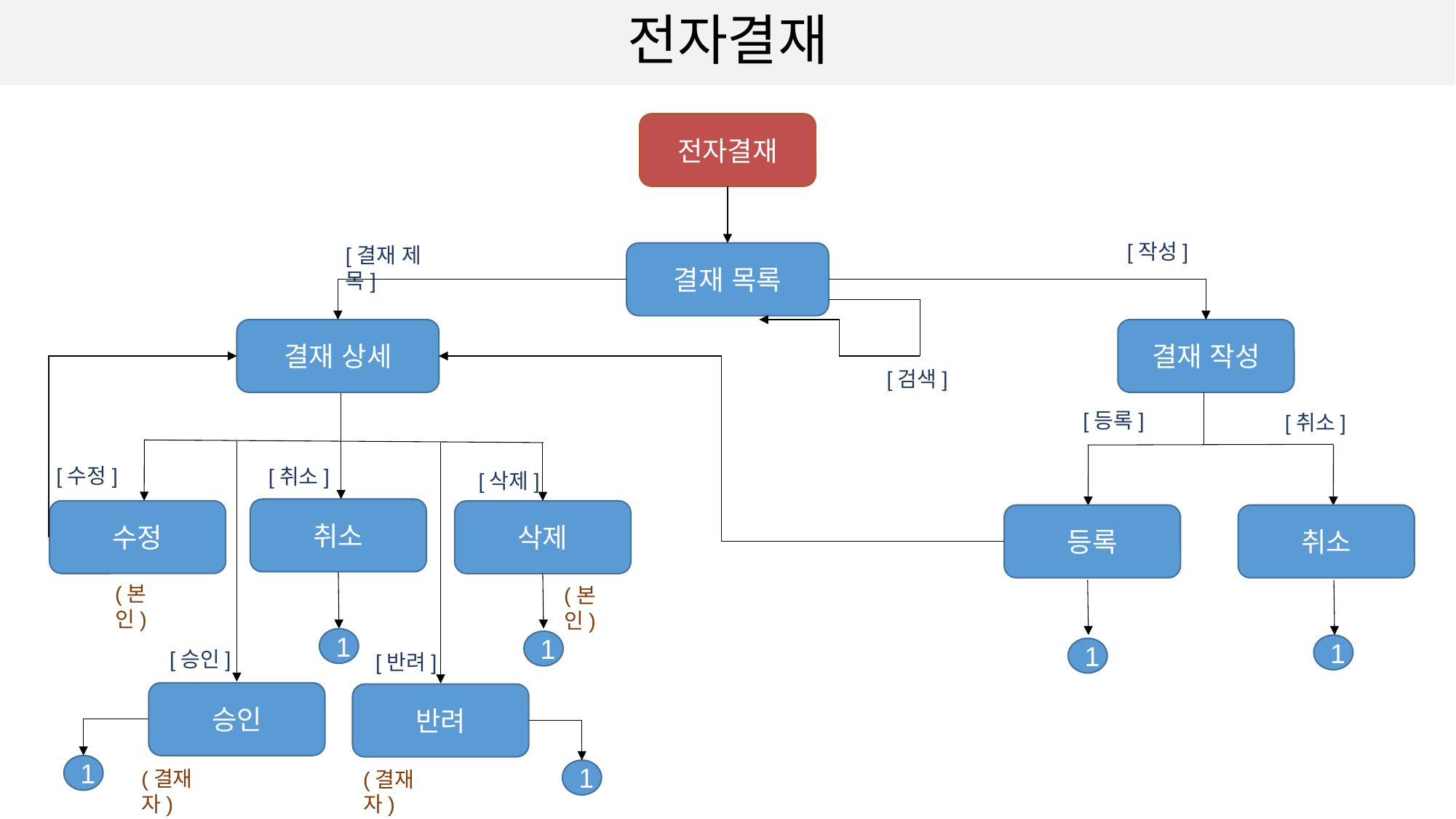

# 전자결재
전자결재
[작성]
[결재 제목]
결재 목록
결재 작성
결재 상세
[검색]
[등록]
[취소]
[수정]
[취소]
[삭제]
취소
수정
삭제
등록
취소
(본인)
(본인)
1
1
1
1
[승인]
[반려]
승인
반려
1
(결재자)
(결재자)
1